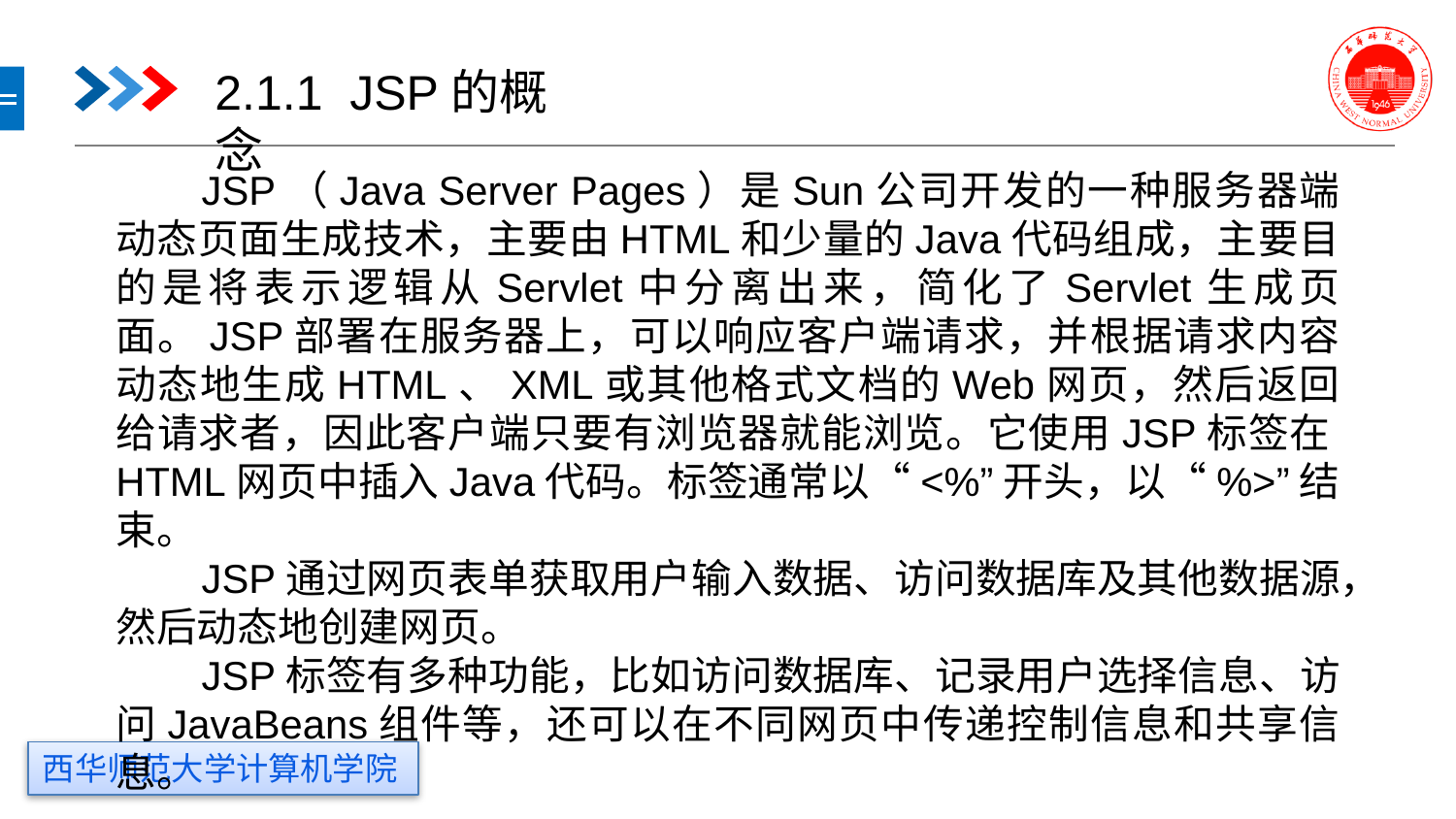

2.1.1  JSP的概念
JSP（Java Server Pages）是Sun公司开发的一种服务器端动态页面生成技术，主要由HTML和少量的Java代码组成，主要目的是将表示逻辑从Servlet中分离出来，简化了Servlet生成页面。JSP部署在服务器上，可以响应客户端请求，并根据请求内容动态地生成HTML、XML或其他格式文档的Web网页，然后返回给请求者，因此客户端只要有浏览器就能浏览。它使用JSP标签在HTML网页中插入Java代码。标签通常以“<%”开头，以“%>”结束。
JSP通过网页表单获取用户输入数据、访问数据库及其他数据源，然后动态地创建网页。
JSP标签有多种功能，比如访问数据库、记录用户选择信息、访问JavaBeans组件等，还可以在不同网页中传递控制信息和共享信息。